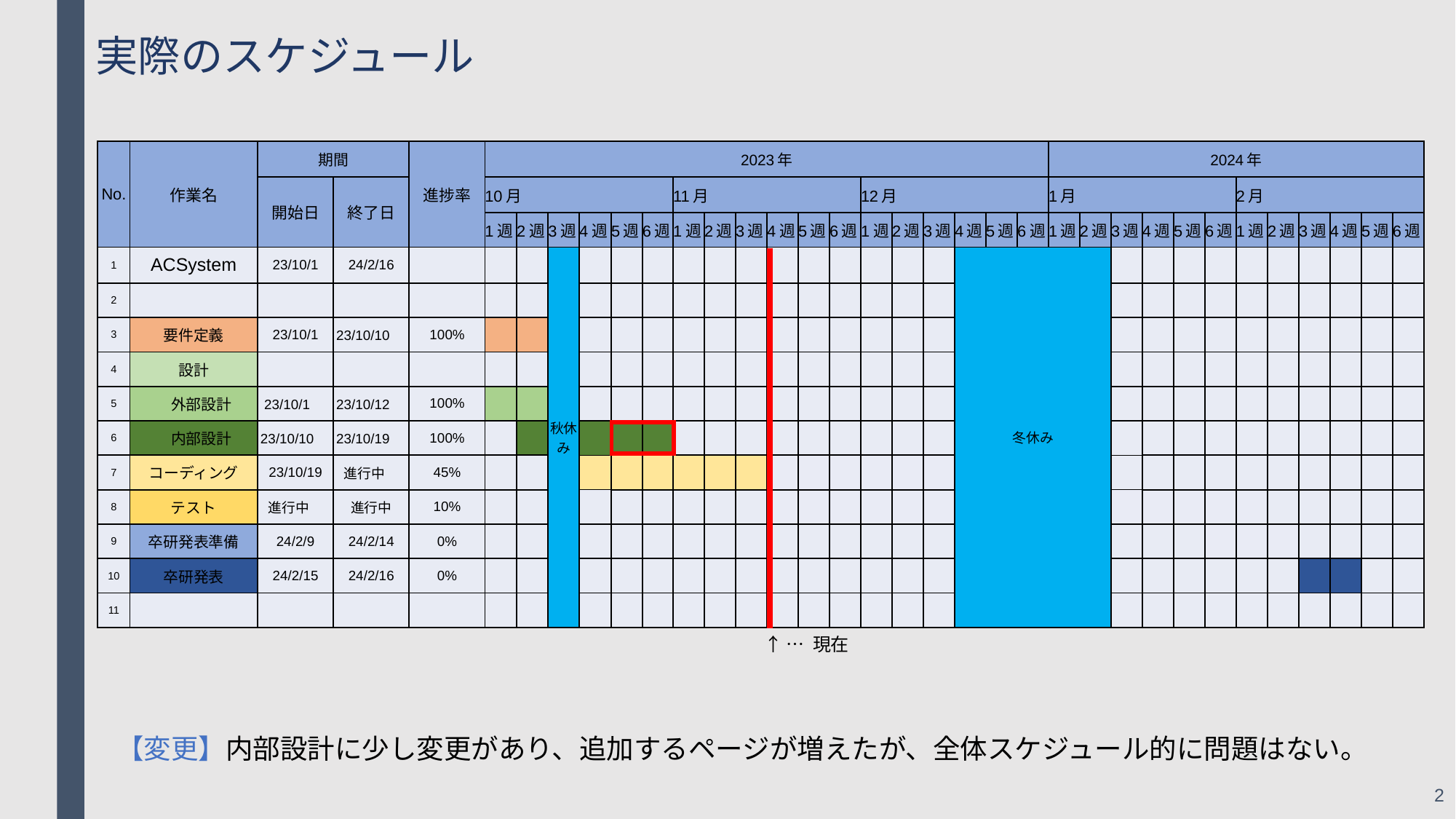

実際のスケジュール
| No. | 作業名 | 期間 |  | 進捗率 | 2023年 |  |  |  |  |  |  |  |  |  |  |  |  |  |  |  |  |  | 2024年 |  |  |  |  |  |  |  |  |  |  |  |
| --- | --- | --- | --- | --- | --- | --- | --- | --- | --- | --- | --- | --- | --- | --- | --- | --- | --- | --- | --- | --- | --- | --- | --- | --- | --- | --- | --- | --- | --- | --- | --- | --- | --- | --- |
|  |  | 開始日 | 終了日 |  | 10月 |  |  |  |  |  | 11月 |  |  |  |  |  | 12月 |  |  |  |  |  | 1月 |  |  |  |  |  | 2月 |  |  |  |  |  |
|  |  |  |  |  | 1週 | 2週 | 3週 | 4週 | 5週 | 6週 | 1週 | 2週 | 3週 | 4週 | 5週 | 6週 | 1週 | 2週 | 3週 | 4週 | 5週 | 6週 | 1週 | 2週 | 3週 | 4週 | 5週 | 6週 | 1週 | 2週 | 3週 | 4週 | 5週 | 6週 |
| 1 | ACSystem | 23/10/1 | 24/2/16 |  |  |  | 秋休み |  |  |  |  |  |  |  |  |  |  |  |  | 冬休み |  |  |  |  |  |  |  |  |  |  |  |  |  |  |
| 2 |  |  |  |  |  |  |  |  |  |  |  |  |  |  |  |  |  |  |  |  |  |  |  |  |  |  |  |  |  |  |  |  |  |  |
| 3 | 要件定義 | 23/10/1 | 23/10/10 | 100% |  |  |  |  |  |  |  |  |  |  |  |  |  |  |  |  |  |  |  |  |  |  |  |  |  |  |  |  |  |  |
| 4 | 設計 |  |  |  |  |  |  |  |  |  |  |  |  |  |  |  |  |  |  |  |  |  |  |  |  |  |  |  |  |  |  |  |  |  |
| 5 | 外部設計 | 23/10/1 | 23/10/12 | 100% |  |  |  |  |  |  |  |  |  |  |  |  |  |  |  |  |  |  |  |  |  |  |  |  |  |  |  |  |  |  |
| 6 | 内部設計 | 23/10/10 | 23/10/19 | 100% |  |  |  |  |  |  |  |  |  |  |  |  |  |  |  |  |  |  |  |  |  |  |  |  |  |  |  |  |  |  |
| 7 | コーディング | 23/10/19 | 進行中 | 45% |  |  |  |  |  |  |  |  |  |  |  |  |  |  |  |  |  |  |  |  |  |  |  |  |  |  |  |  |  |  |
| 8 | テスト | 進行中 | 進行中 | 10% |  |  |  |  |  |  |  |  |  |  |  |  |  |  |  |  |  |  |  |  |  |  |  |  |  |  |  |  |  |  |
| 9 | 卒研発表準備 | 24/2/9 | 24/2/14 | 0% |  |  |  |  |  |  |  |  |  |  |  |  |  |  |  |  |  |  |  |  |  |  |  |  |  |  |  |  |  |  |
| 10 | 卒研発表 | 24/2/15 | 24/2/16 | 0% |  |  |  |  |  |  |  |  |  |  |  |  |  |  |  |  |  |  |  |  |  |  |  |  |  |  |  |  |  |  |
| 11 |  |  |  |  |  |  |  |  |  |  |  |  |  |  |  |  |  |  |  |  |  |  |  |  |  |  |  |  |  |  |  |  |  |  |

↑ … 現在
【変更】内部設計に少し変更があり、追加するページが増えたが、全体スケジュール的に問題はない。
2